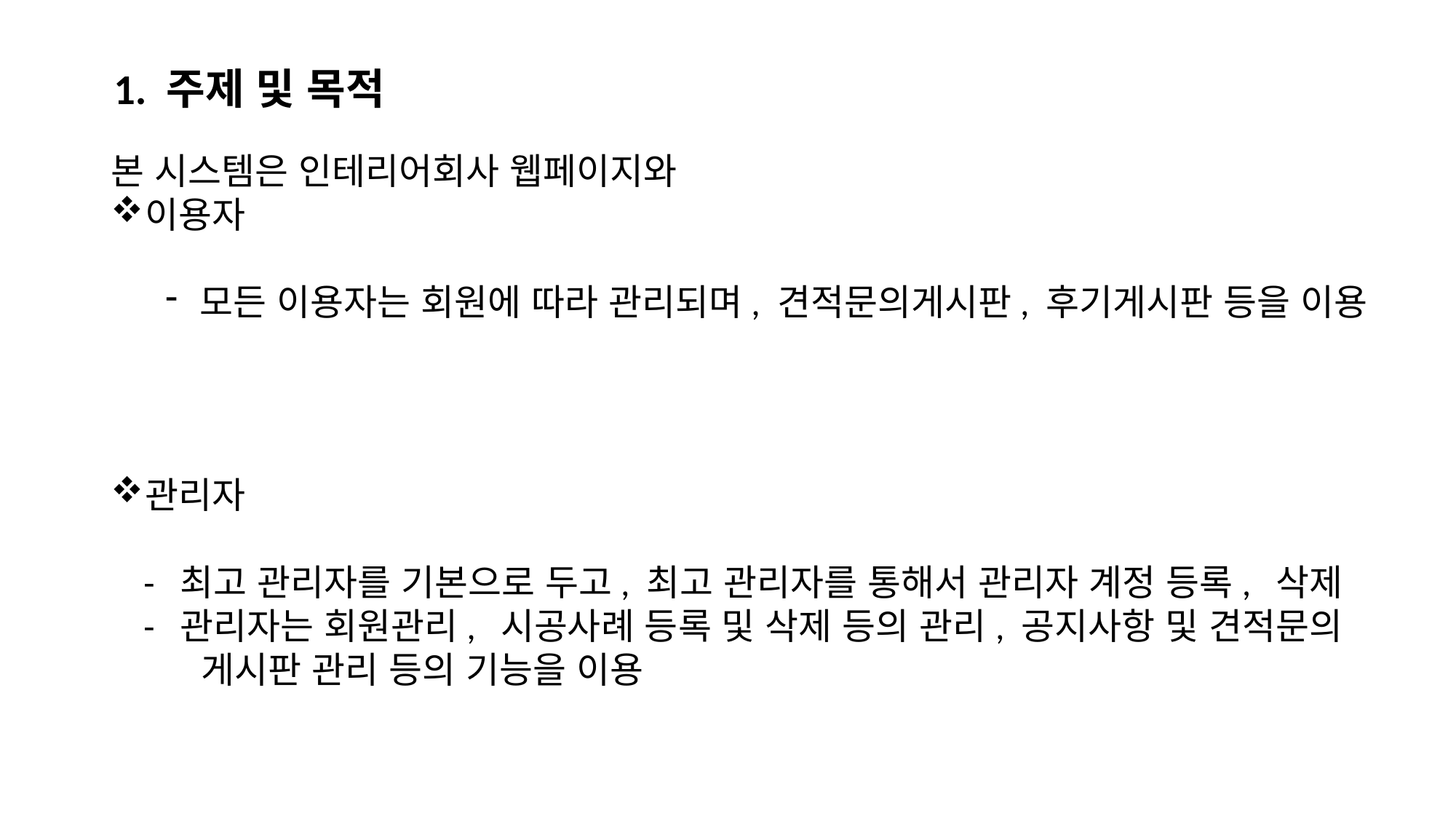

1. 주제 및 목적
본 시스템은 인테리어회사 웹페이지와
이용자

모든 이용자는 회원에 따라 관리되며, 견적문의게시판, 후기게시판 등을 이용
관리자

    -  최고 관리자를 기본으로 두고, 최고 관리자를 통해서 관리자 계정 등록,  삭제
    -  관리자는 회원관리,  시공사례 등록 및 삭제 등의 관리, 공지사항 및 견적문의
        게시판 관리 등의 기능을 이용